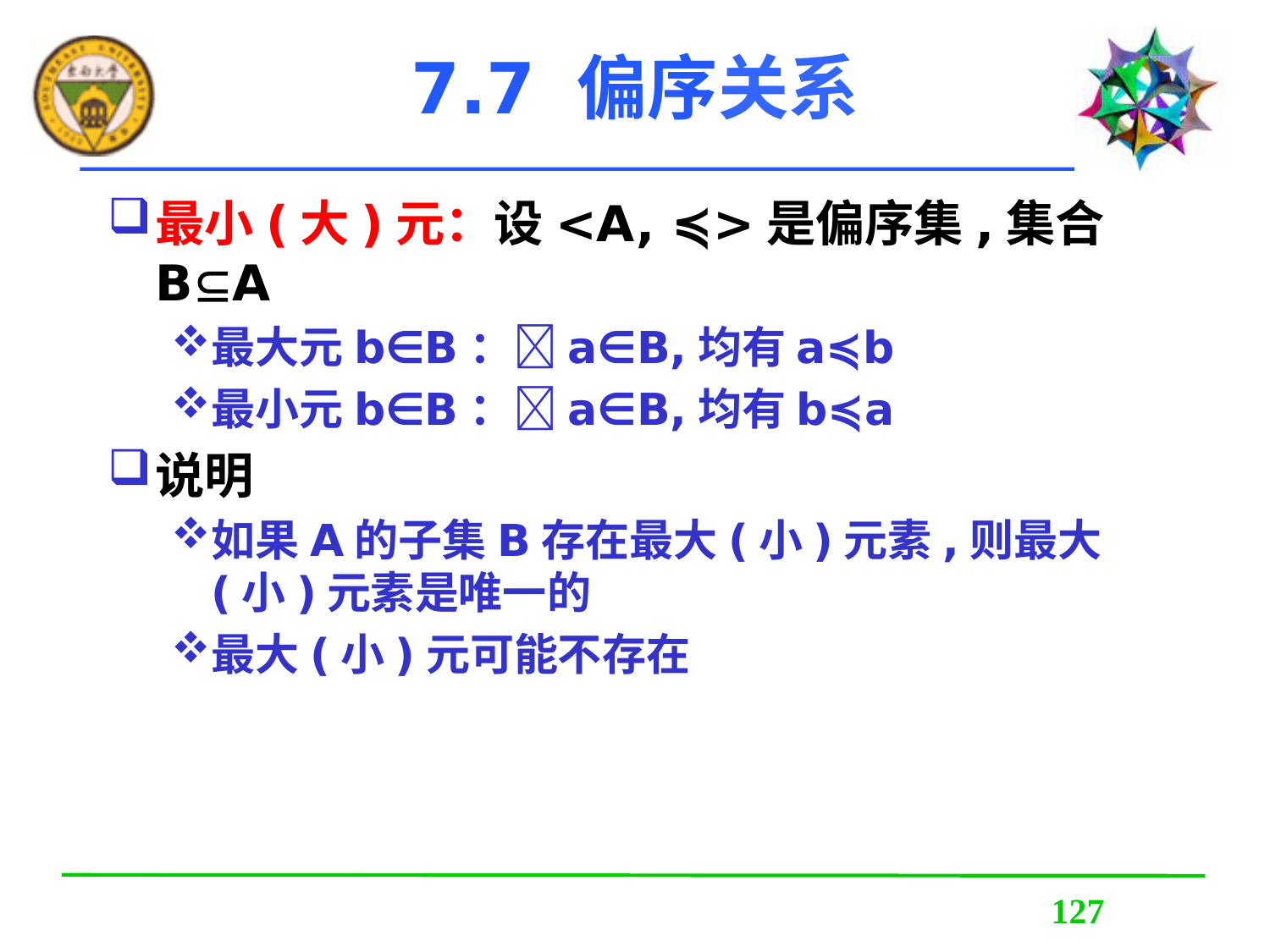

# 7.7 偏序关系
最小(大)元：设<A, ≼>是偏序集,集合B⊆A
最大元b∈B：∀a∈B,均有a≼b
最小元b∈B：∀a∈B,均有b≼a
说明
如果A的子集B存在最大(小)元素,则最大(小)元素是唯一的
最大(小)元可能不存在